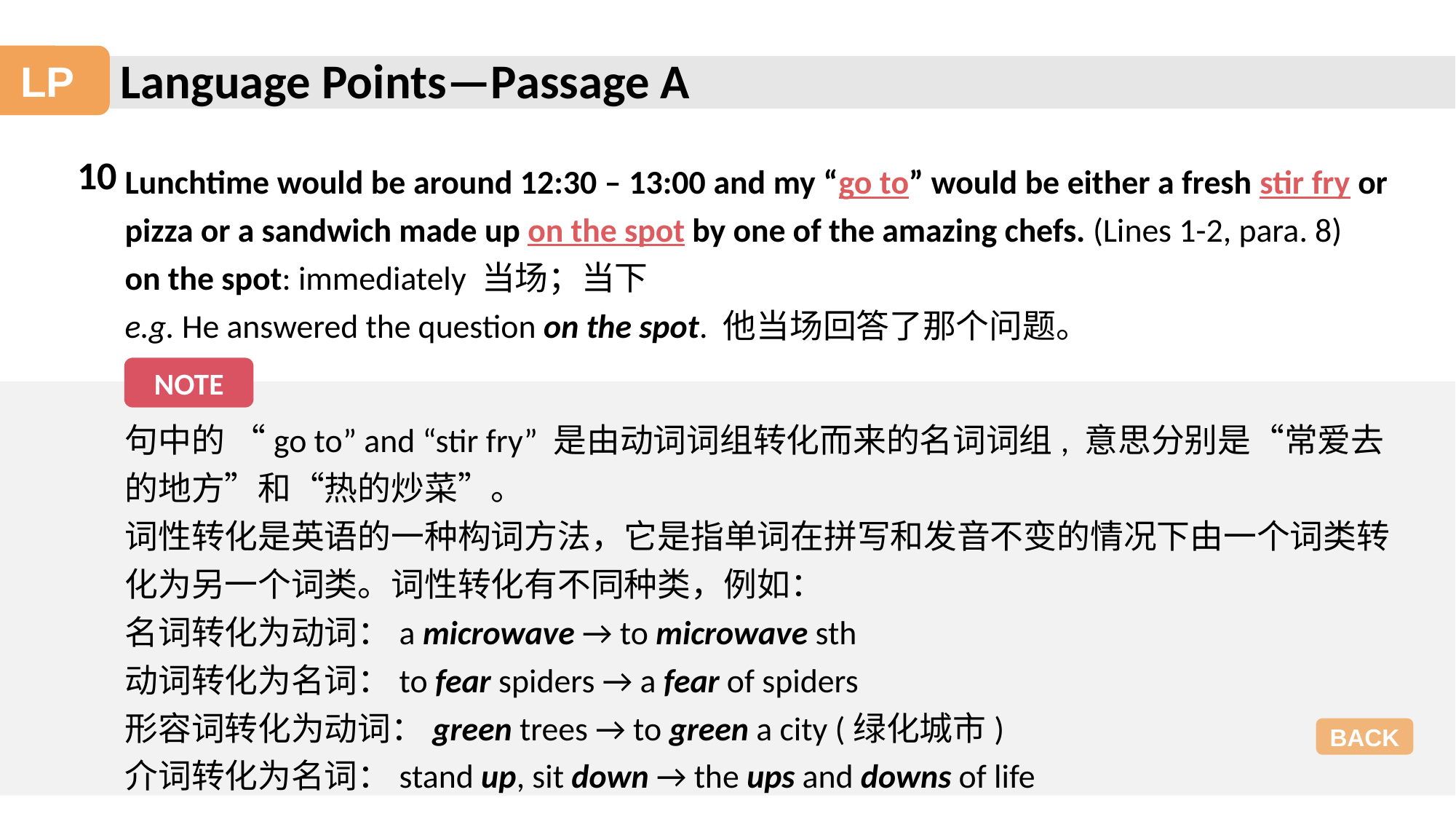

Language Points—Passage A
LP

10
Lunchtime would be around 12:30 – 13:00 and my “go to” would be either a fresh stir fry or pizza or a sandwich made up on the spot by one of the amazing chefs. (Lines 1-2, para. 8)
on the spot: immediately 当场；当下
e.g. He answered the question on the spot. 他当场回答了那个问题。
NOTE

句中的 “go to” and “stir fry” 是由动词词组转化而来的名词词组, 意思分别是“常爱去的地方”和“热的炒菜”。
词性转化是英语的一种构词方法，它是指单词在拼写和发音不变的情况下由一个词类转化为另一个词类。词性转化有不同种类，例如：
名词转化为动词：a microwave → to microwave sth
动词转化为名词：to fear spiders → a fear of spiders
形容词转化为动词：green trees → to green a city (绿化城市)
介词转化为名词：stand up, sit down → the ups and downs of life

BACK